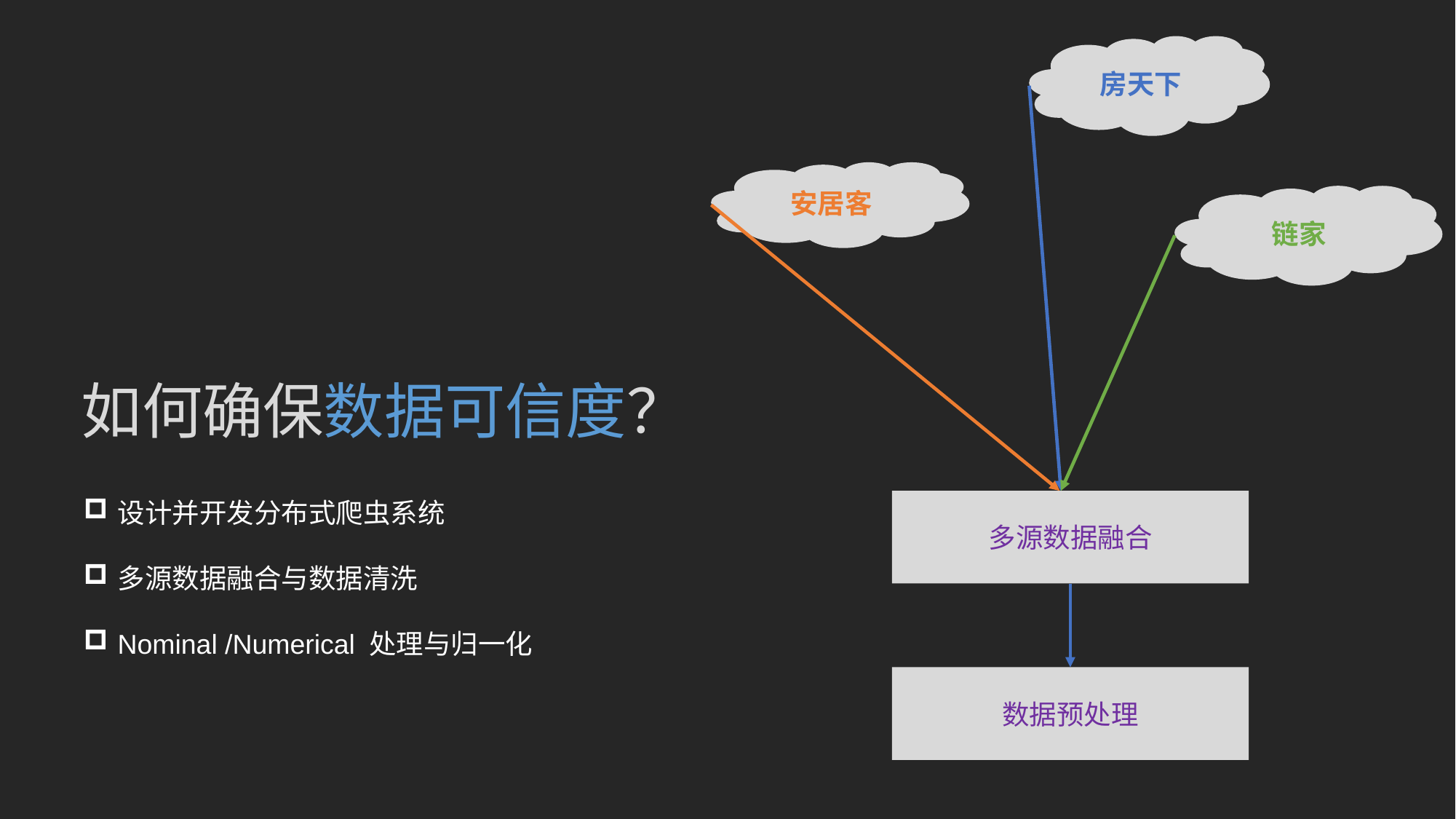

房天下
安居客
链家
多源数据融合
数据预处理
如何确保数据可信度？
设计并开发分布式爬虫系统

多源数据融合与数据清洗

Nominal /Numerical 处理与归一化